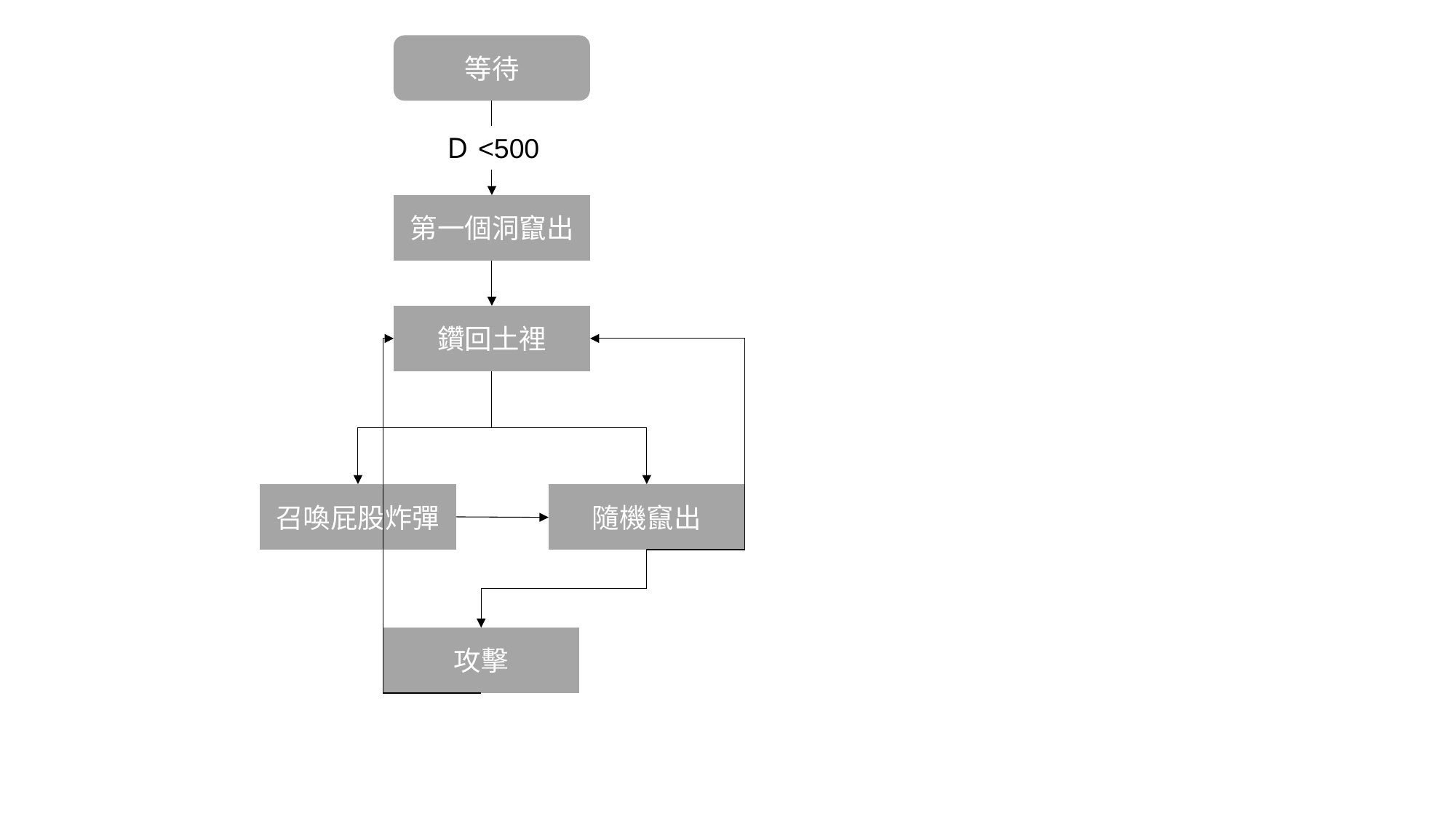

等待
Ｄ<500
第一個洞竄出
鑽回土裡
隨機竄出
召喚屁股炸彈
攻擊